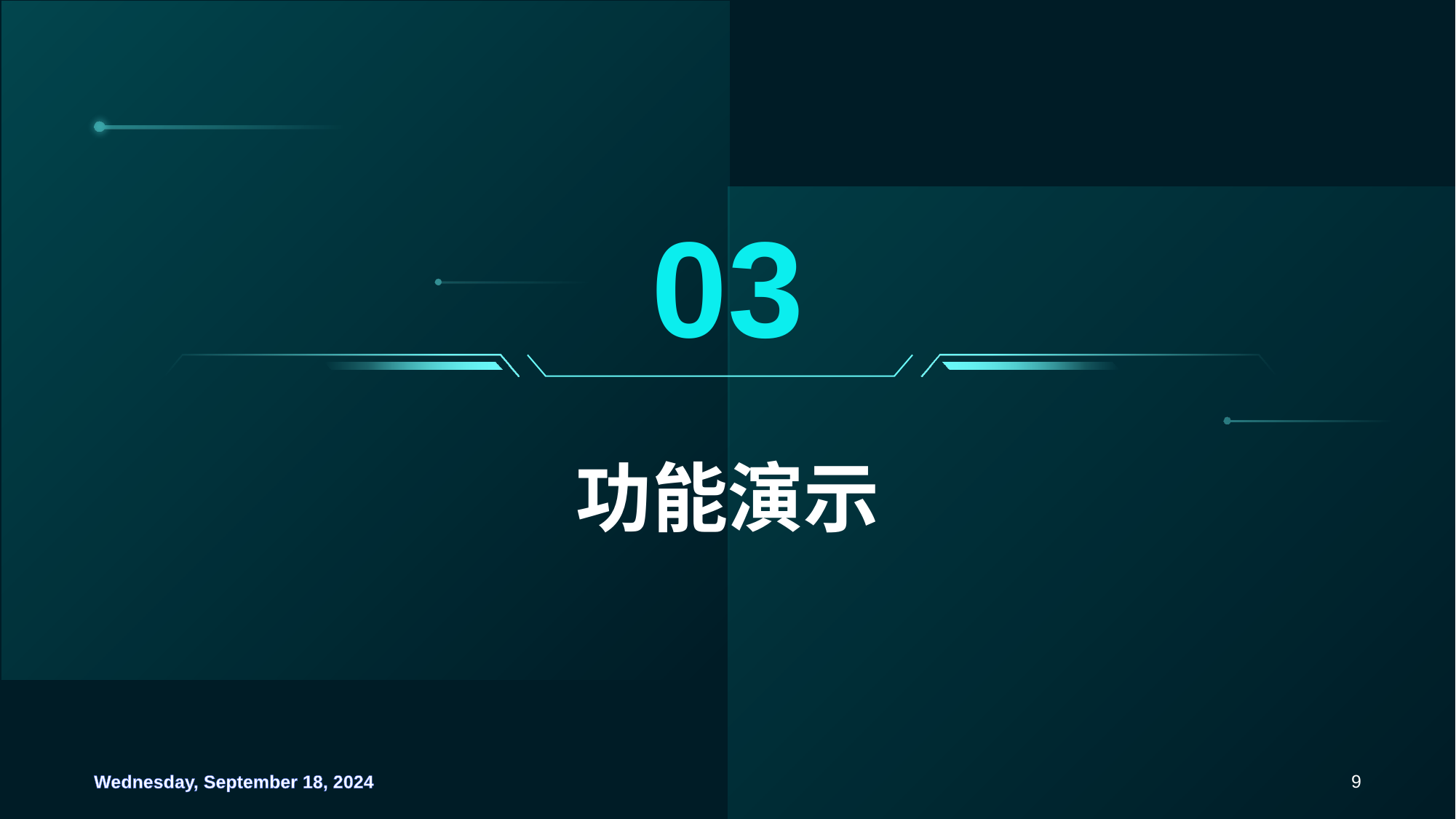

03
# 功能演示
Wednesday, September 18, 2024
9